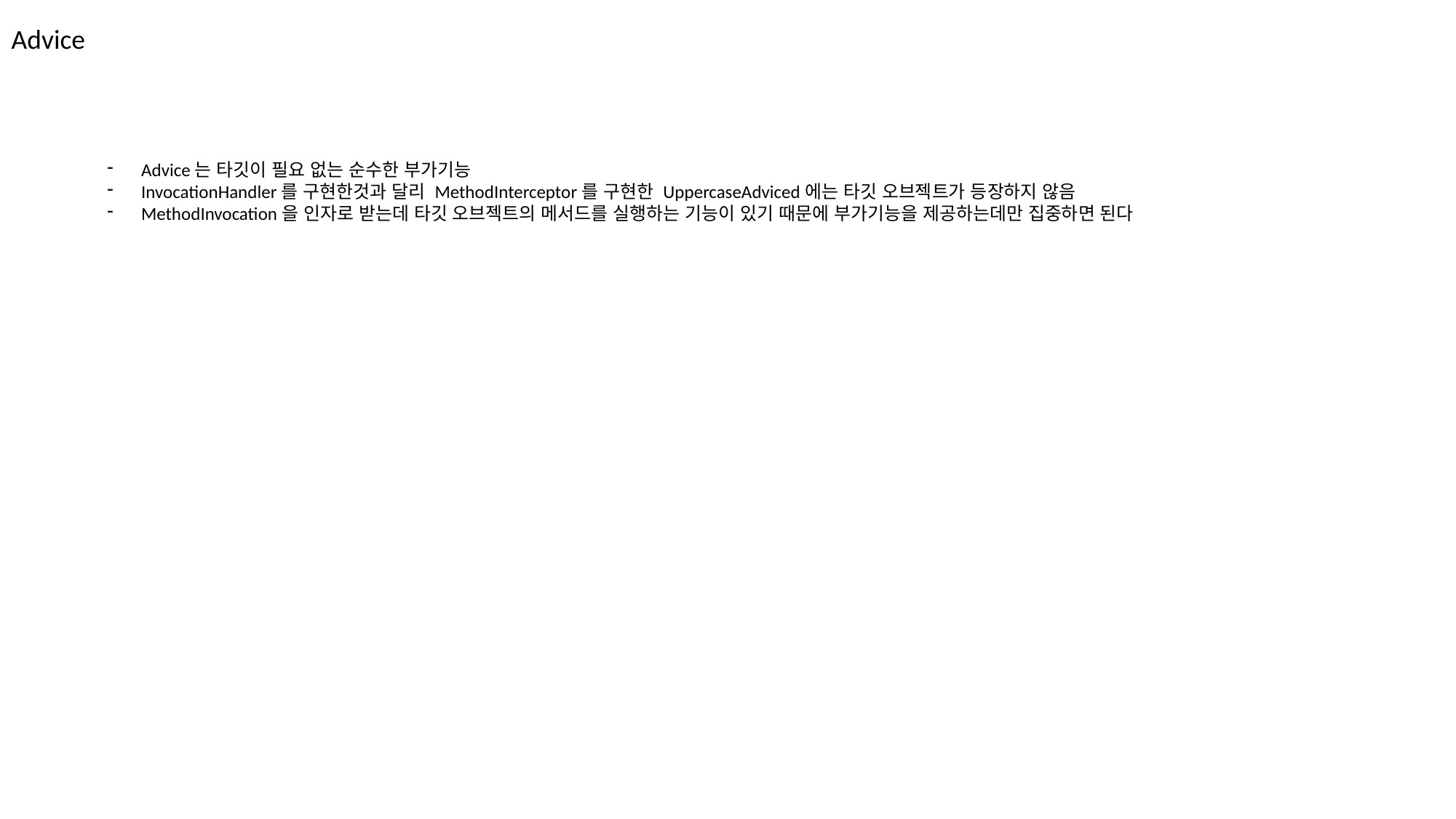

Advice
Advice는 타깃이 필요 없는 순수한 부가기능
InvocationHandler를 구현한것과 달리 MethodInterceptor를 구현한 UppercaseAdviced에는 타깃 오브젝트가 등장하지 않음
MethodInvocation을 인자로 받는데 타깃 오브젝트의 메서드를 실행하는 기능이 있기 때문에 부가기능을 제공하는데만 집중하면 된다